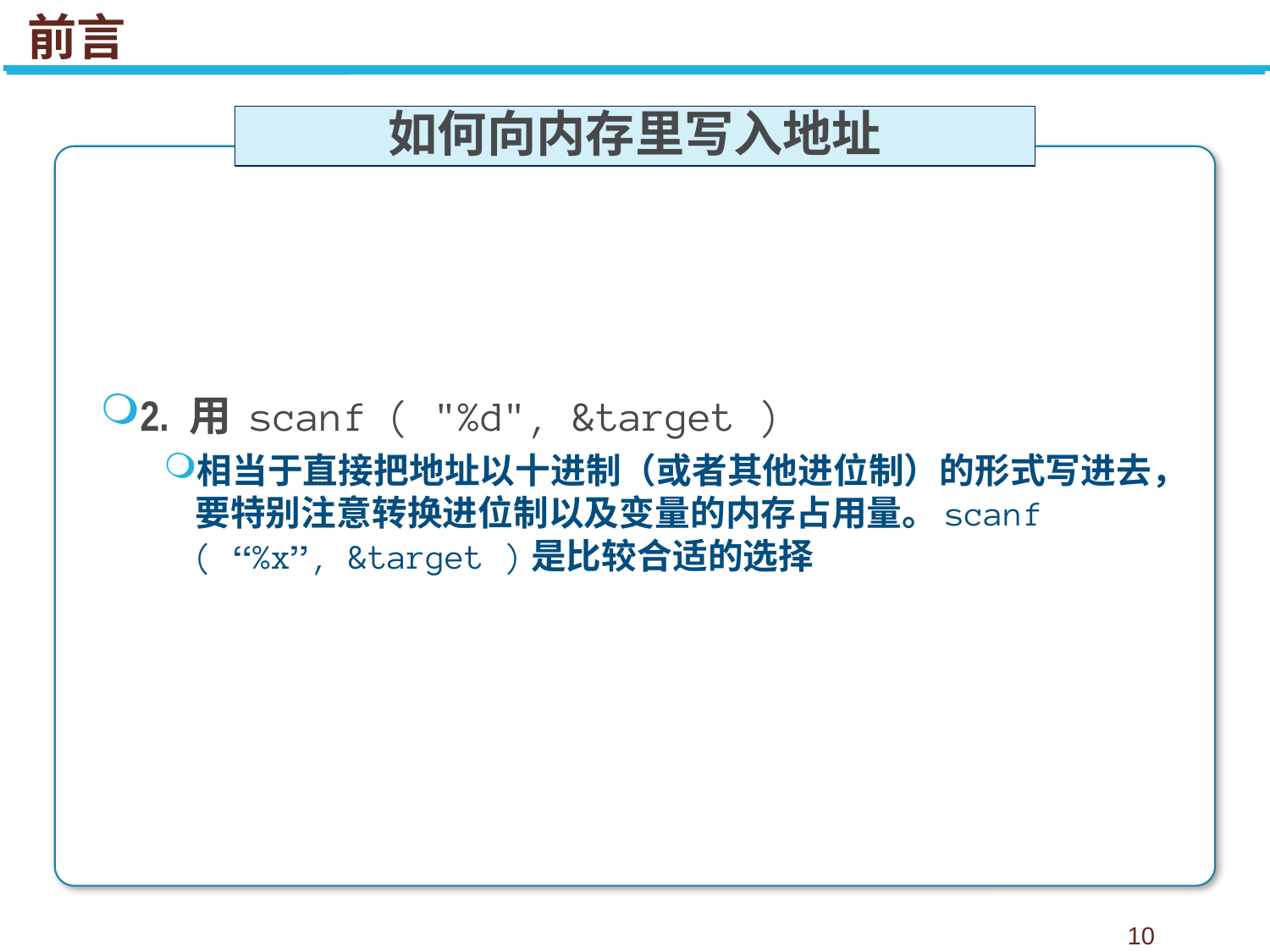

# 前言
如何向内存里写入地址
2. 用 scanf ( "%d", &target )
相当于直接把地址以十进制（或者其他进位制）的形式写进去，要特别注意转换进位制以及变量的内存占用量。scanf ( “%x”, &target )是比较合适的选择

10